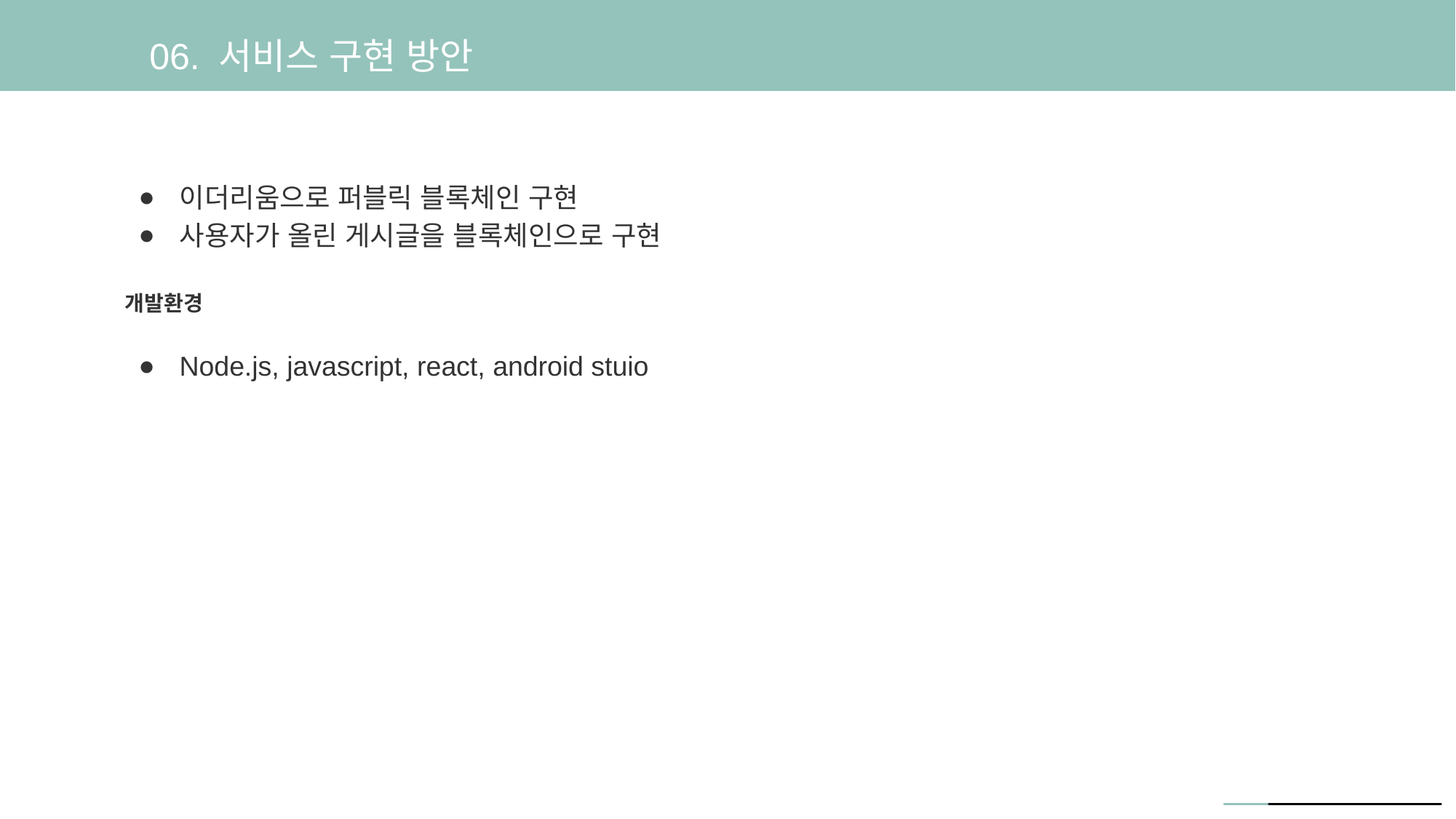

06. 서비스 구현 방안
이더리움으로 퍼블릭 블록체인 구현
사용자가 올린 게시글을 블록체인으로 구현
개발환경
Node.js, javascript, react, android stuio